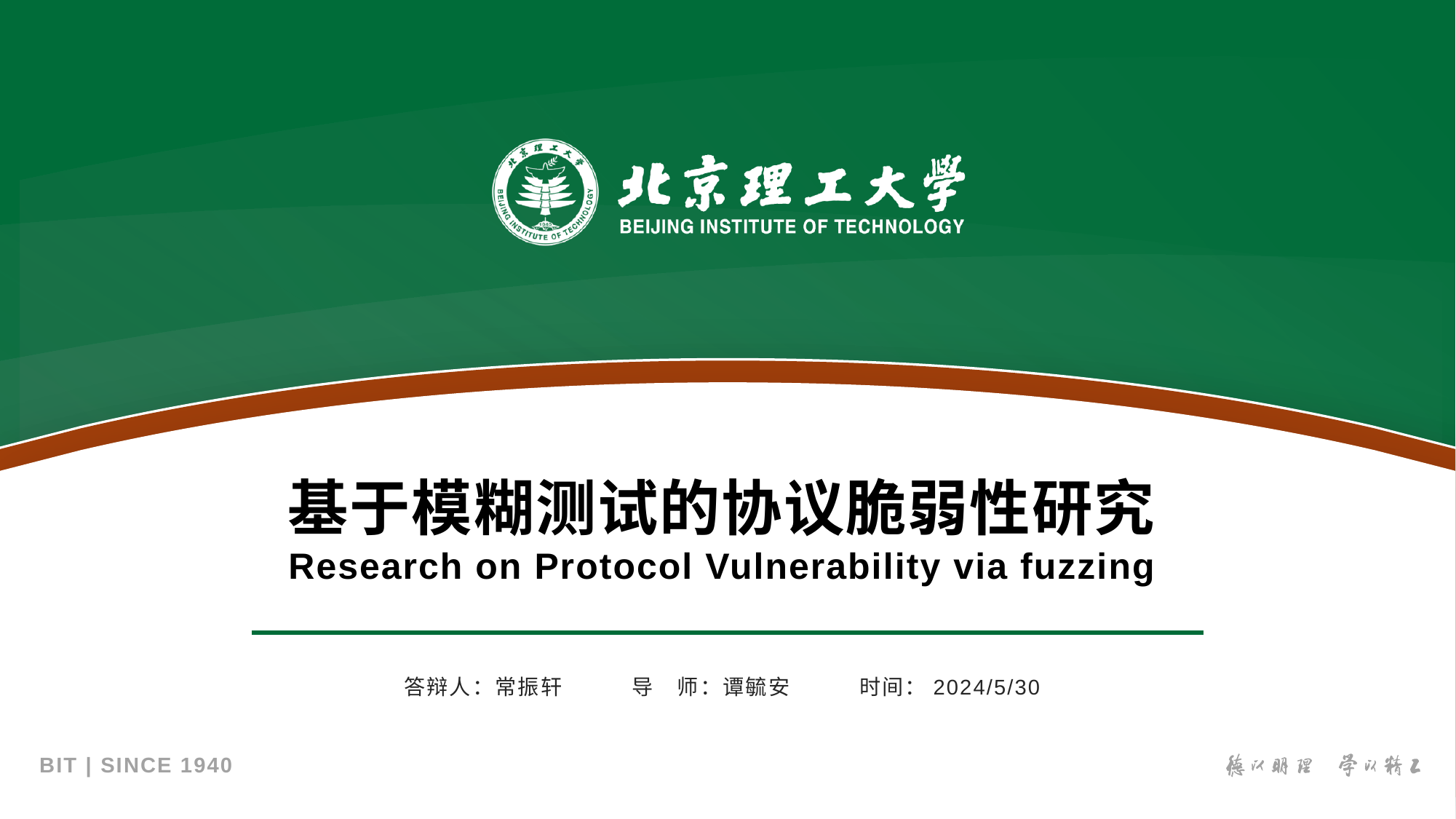

# 基于模糊测试的协议脆弱性研究 Research on Protocol Vulnerability via fuzzing
答辩人：常振轩　　　导　师：谭毓安　　　时间：2024/5/30